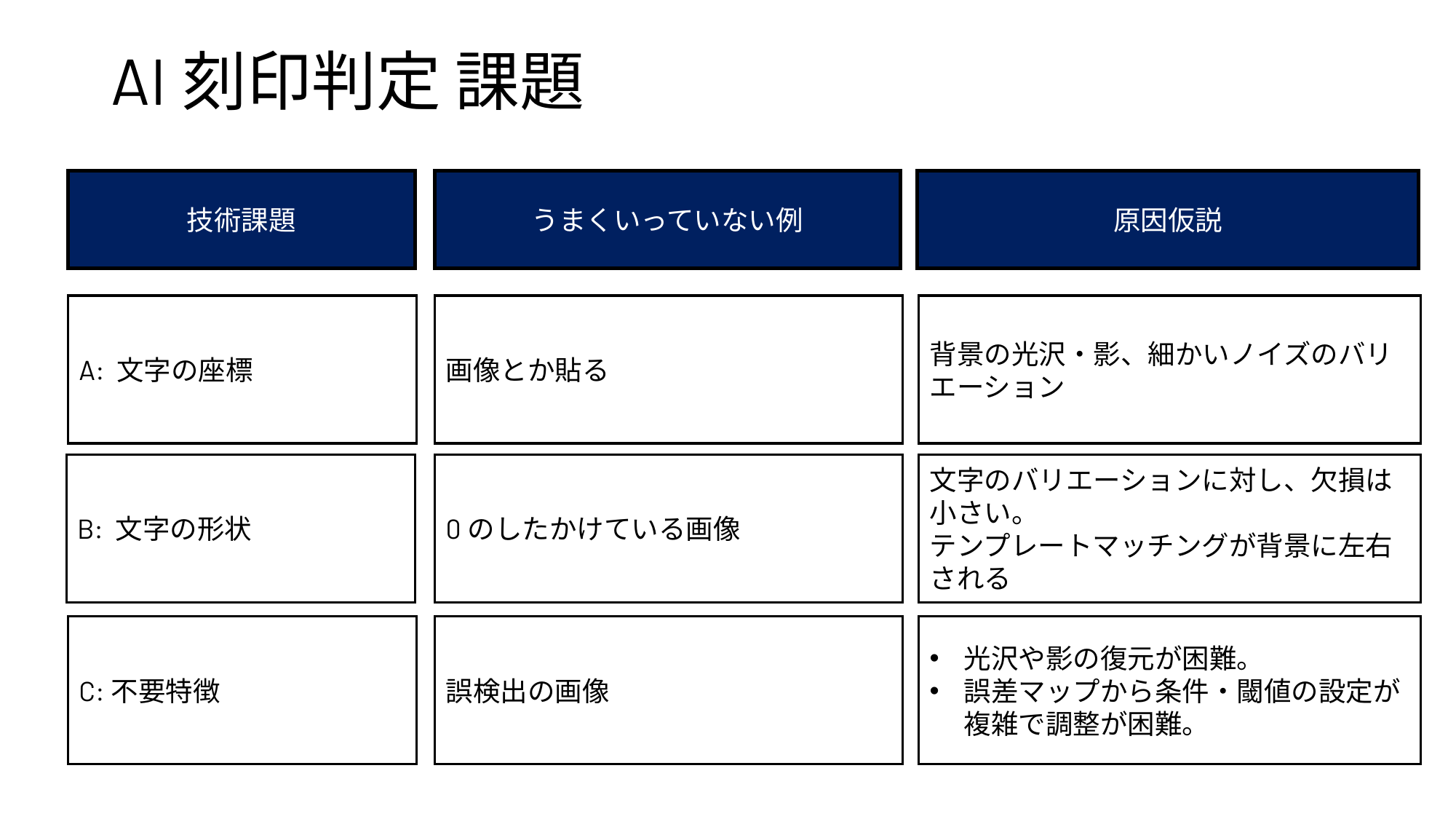

# AI刻印判定 課題
うまくいっていない例
原因仮説
技術課題
背景の光沢・影、細かいノイズのバリエーション
画像とか貼る
A: 文字の座標
文字のバリエーションに対し、欠損は小さい。
テンプレートマッチングが背景に左右される
0のしたかけている画像
B: 文字の形状
光沢や影の復元が困難。
誤差マップから条件・閾値の設定が複雑で調整が困難。
誤検出の画像
C:不要特徴